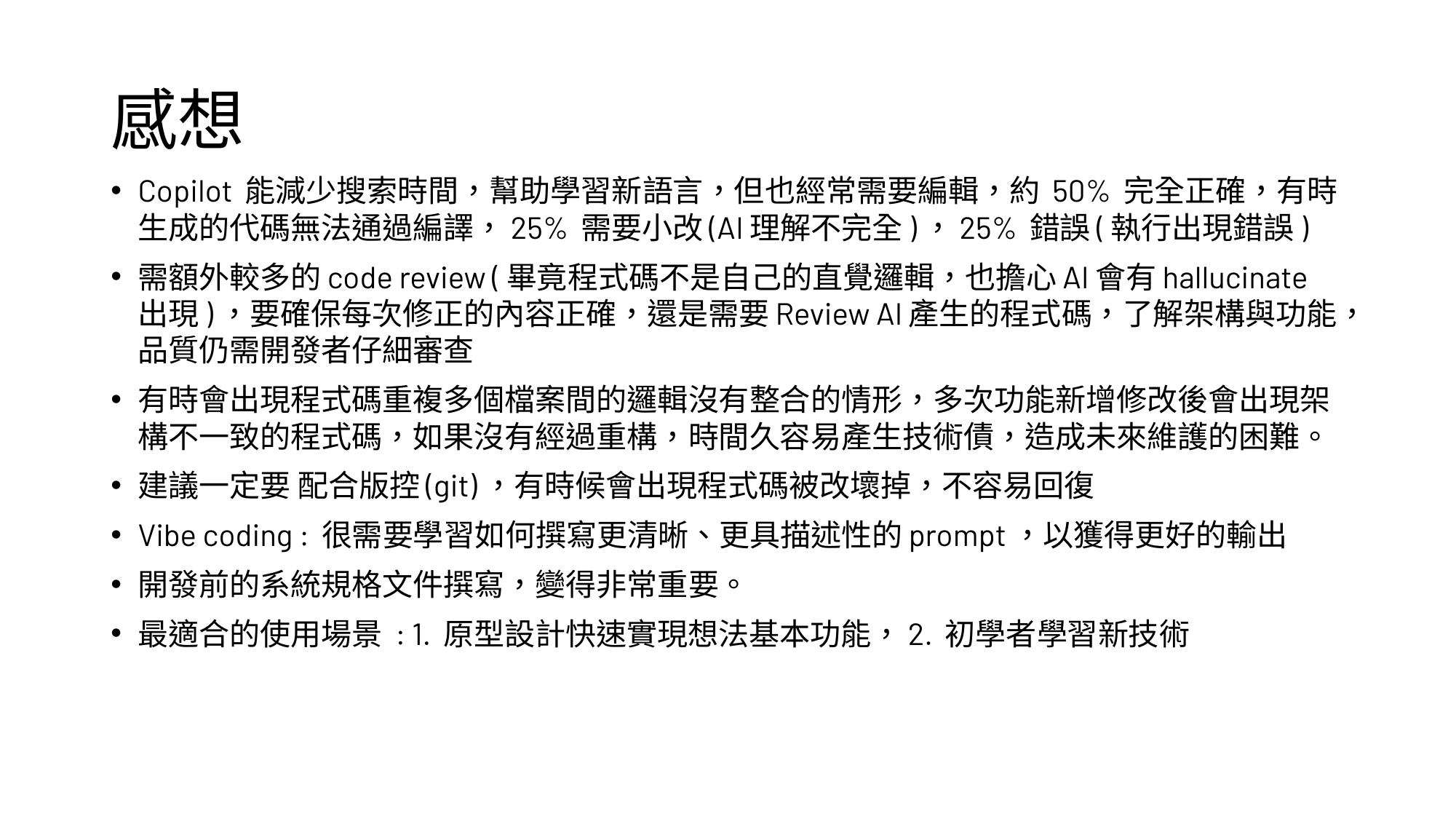

# 感想
Copilot 能減少搜索時間，幫助學習新語言，但也經常需要編輯，約 50% 完全正確，有時生成的代碼無法通過編譯，25% 需要小改(AI理解不完全)，25% 錯誤(執行出現錯誤)
需額外較多的code review (畢竟程式碼不是自己的直覺邏輯，也擔心AI會有hallucinate出現)，要確保每次修正的內容正確，還是需要Review AI產生的程式碼，了解架構與功能，品質仍需開發者仔細審查
有時會出現程式碼重複多個檔案間的邏輯沒有整合的情形，多次功能新增修改後會出現架構不一致的程式碼，如果沒有經過重構，時間久容易產生技術債，造成未來維護的困難。
建議一定要 配合版控(git)，有時候會出現程式碼被改壞掉，不容易回復
Vibe coding : 很需要學習如何撰寫更清晰、更具描述性的prompt，以獲得更好的輸出
開發前的系統規格文件撰寫，變得非常重要。
最適合的使用場景 : 1. 原型設計快速實現想法基本功能，2. 初學者學習新技術